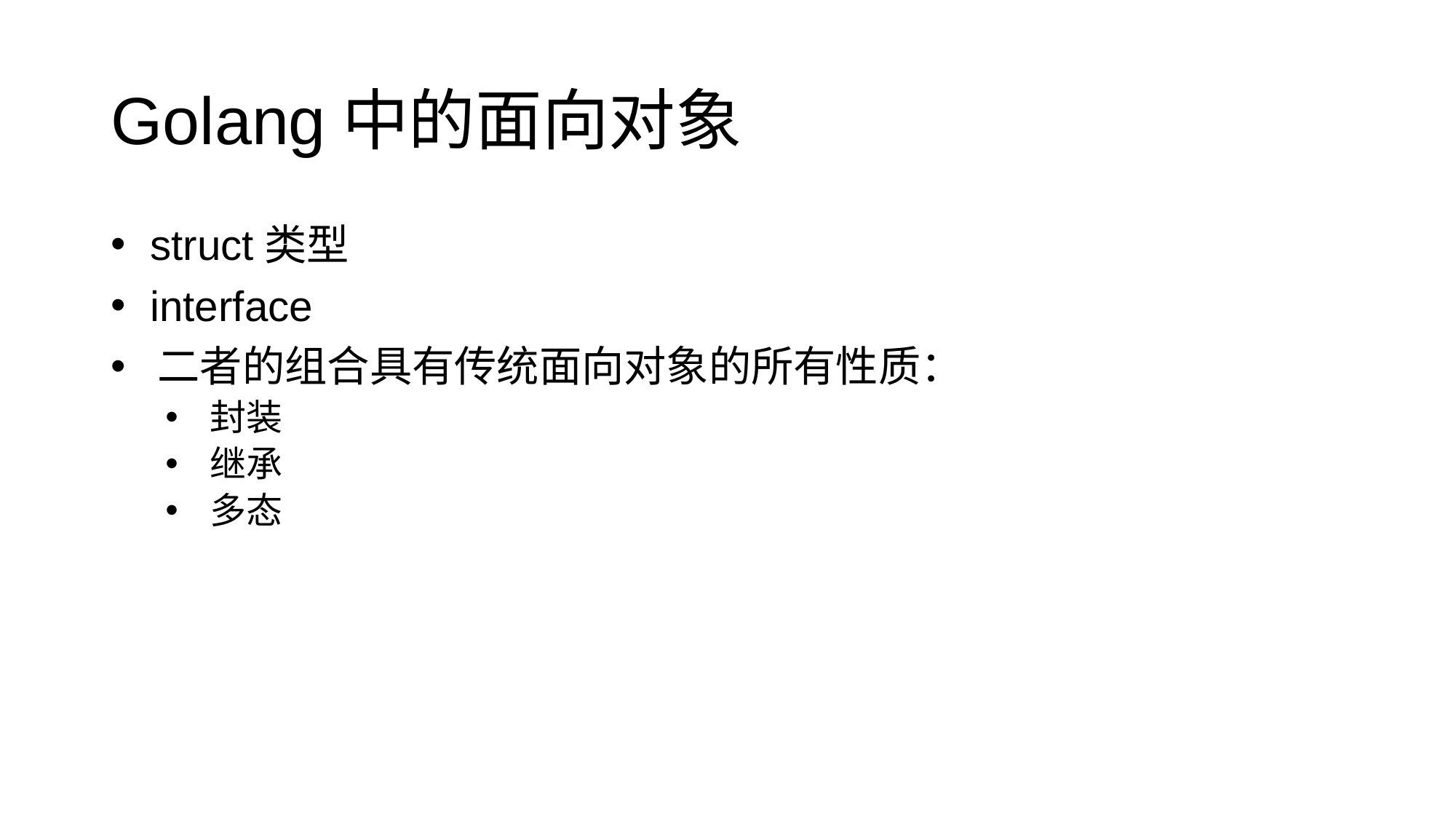

# Golang中的面向对象
 struct类型
 interface
 二者的组合具有传统面向对象的所有性质：
 封装
 继承
 多态